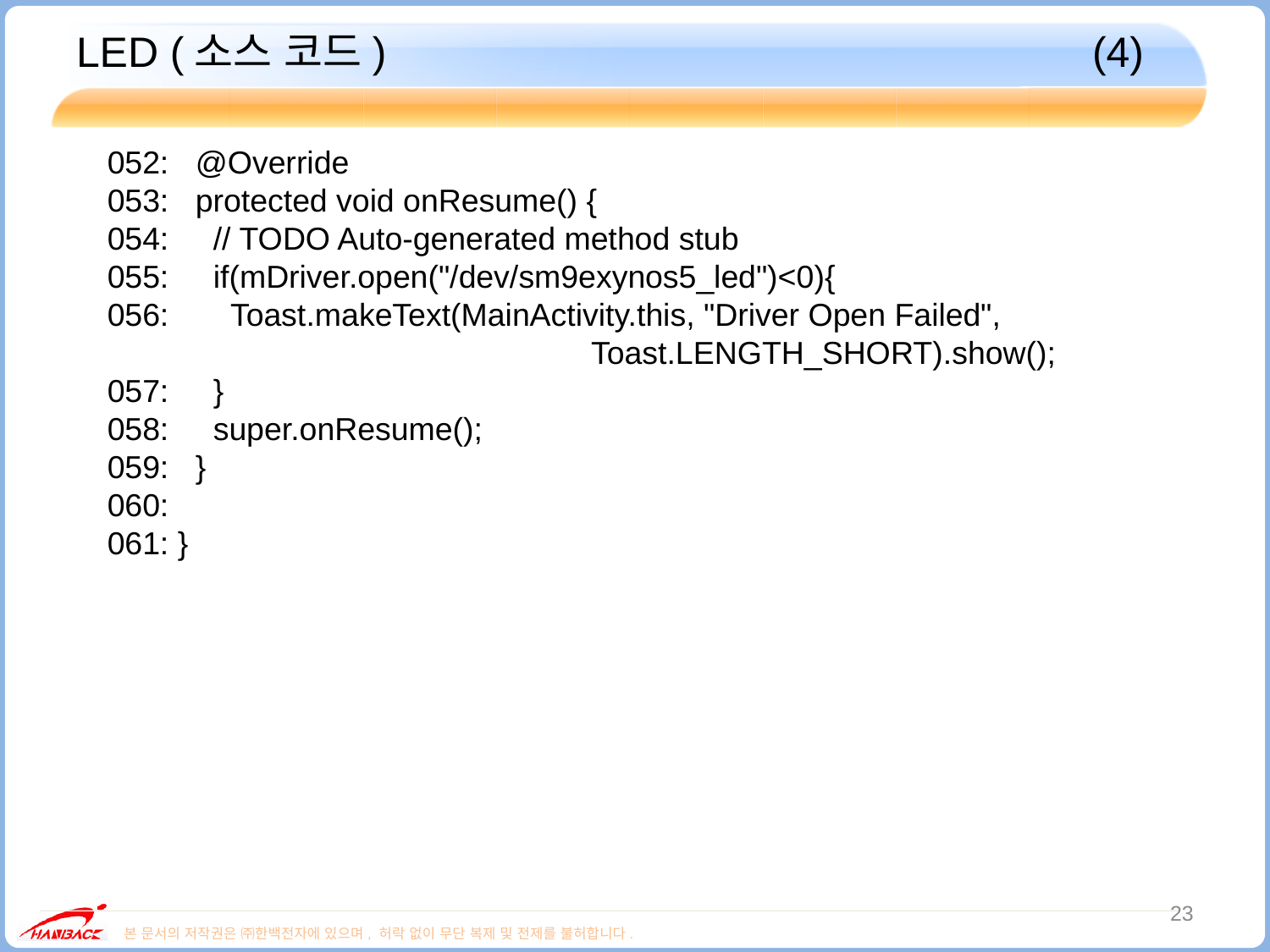

# LED (소스 코드)						(4)
052:   @Override
053:   protected void onResume() {
054:     // TODO Auto-generated method stub
055:     if(mDriver.open("/dev/sm9exynos5_led")<0){
056:       Toast.makeText(MainActivity.this, "Driver Open Failed", 			                          Toast.LENGTH_SHORT).show();
057:     }
058:     super.onResume();
059:   }
060:
061: }
23